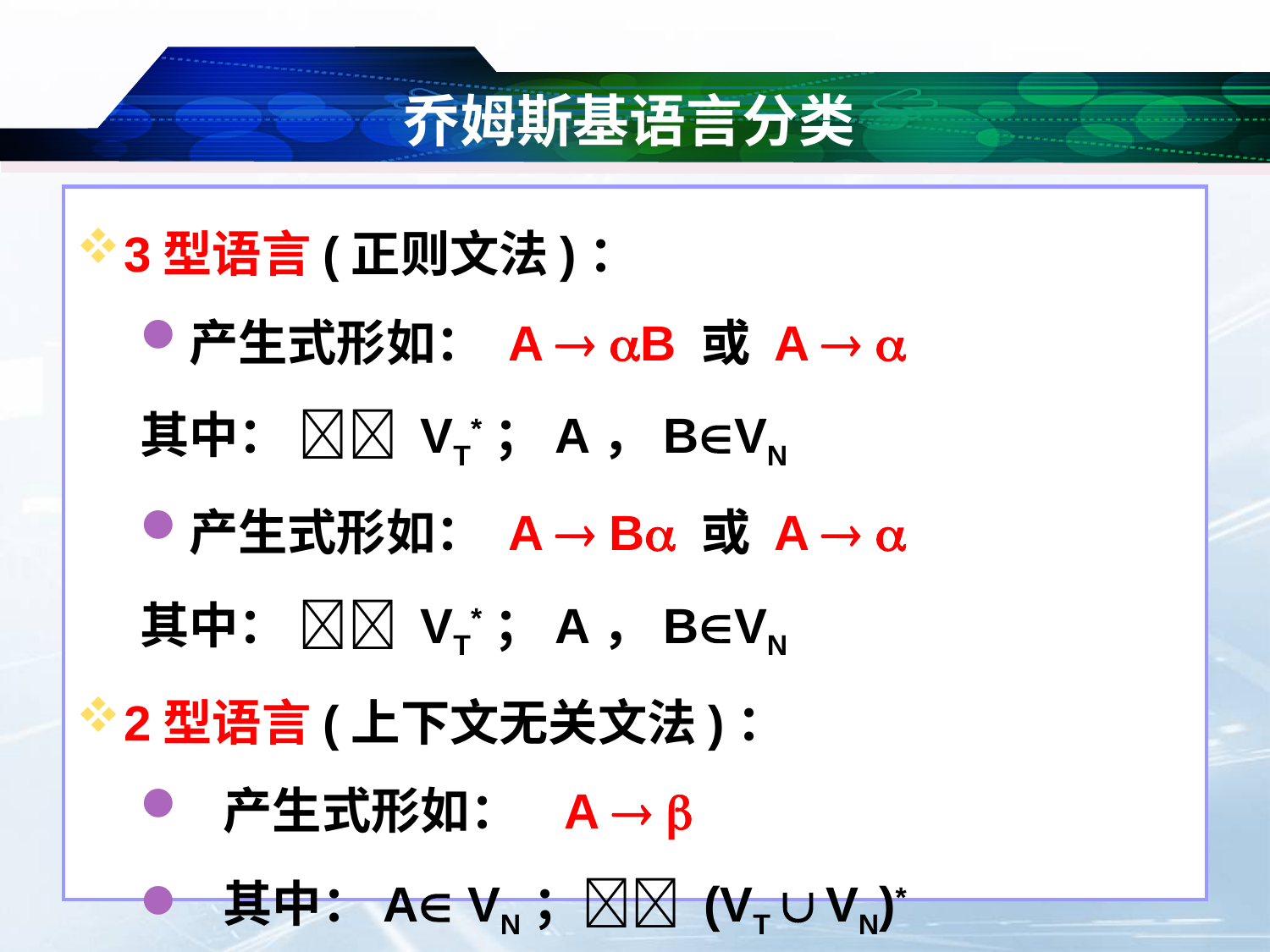

# 乔姆斯基语言分类
3型语言(正则文法)：
产生式形如： A → αB 或 A → α
其中： α∈ VT*；A，B∈VN
产生式形如： A → Bα 或 A → α
其中： α∈ VT*；A，B∈VN
2型语言(上下文无关文法)：
  产生式形如：   A → β
  其中：A∈ VN；β∈ (VT ∪ VN)*